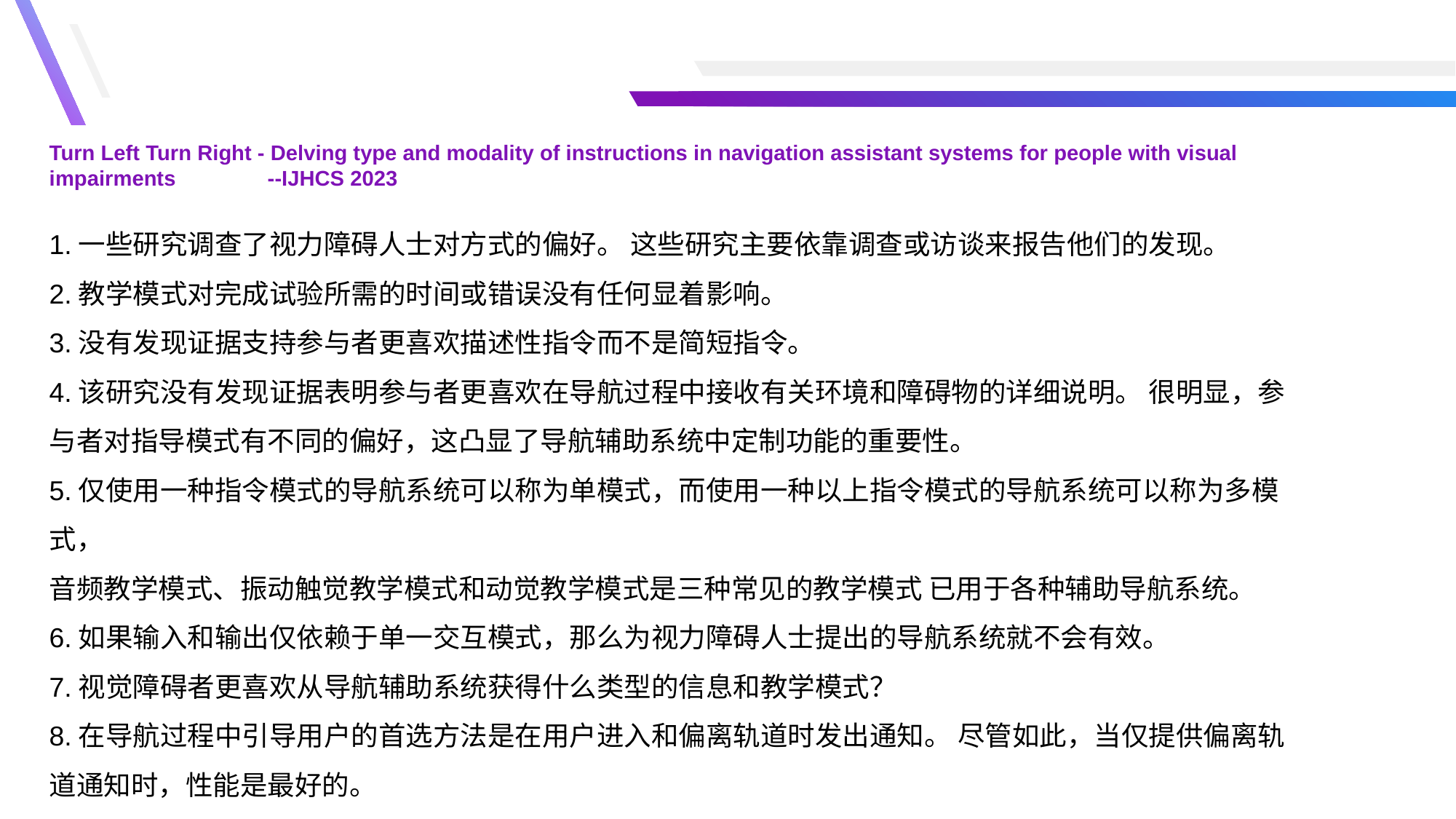

Turn Left Turn Right - Delving type and modality of instructions in navigation assistant systems for people with visual impairments         	--IJHCS 2023
1.一些研究调查了视力障碍人士对方式的偏好。 这些研究主要依靠调查或访谈来报告他们的发现。
2.教学模式对完成试验所需的时间或错误没有任何显着影响。
3.没有发现证据支持参与者更喜欢描述性指令而不是简短指令。
4.该研究没有发现证据表明参与者更喜欢在导航过程中接收有关环境和障碍物的详细说明。 很明显，参与者对指导模式有不同的偏好，这凸显了导航辅助系统中定制功能的重要性。
5.仅使用一种指令模式的导航系统可以称为单模式，而使用一种以上指令模式的导航系统可以称为多模式，
音频教学模式、振动触觉教学模式和动觉教学模式是三种常见的教学模式 已用于各种辅助导航系统。
6.如果输入和输出仅依赖于单一交互模式，那么为视力障碍人士提出的导航系统就不会有效。
7.视觉障碍者更喜欢从导航辅助系统获得什么类型的信息和教学模式？
8.在导航过程中引导用户的首选方法是在用户进入和偏离轨道时发出通知。 尽管如此，当仅提供偏离轨道通知时，性能是最好的。